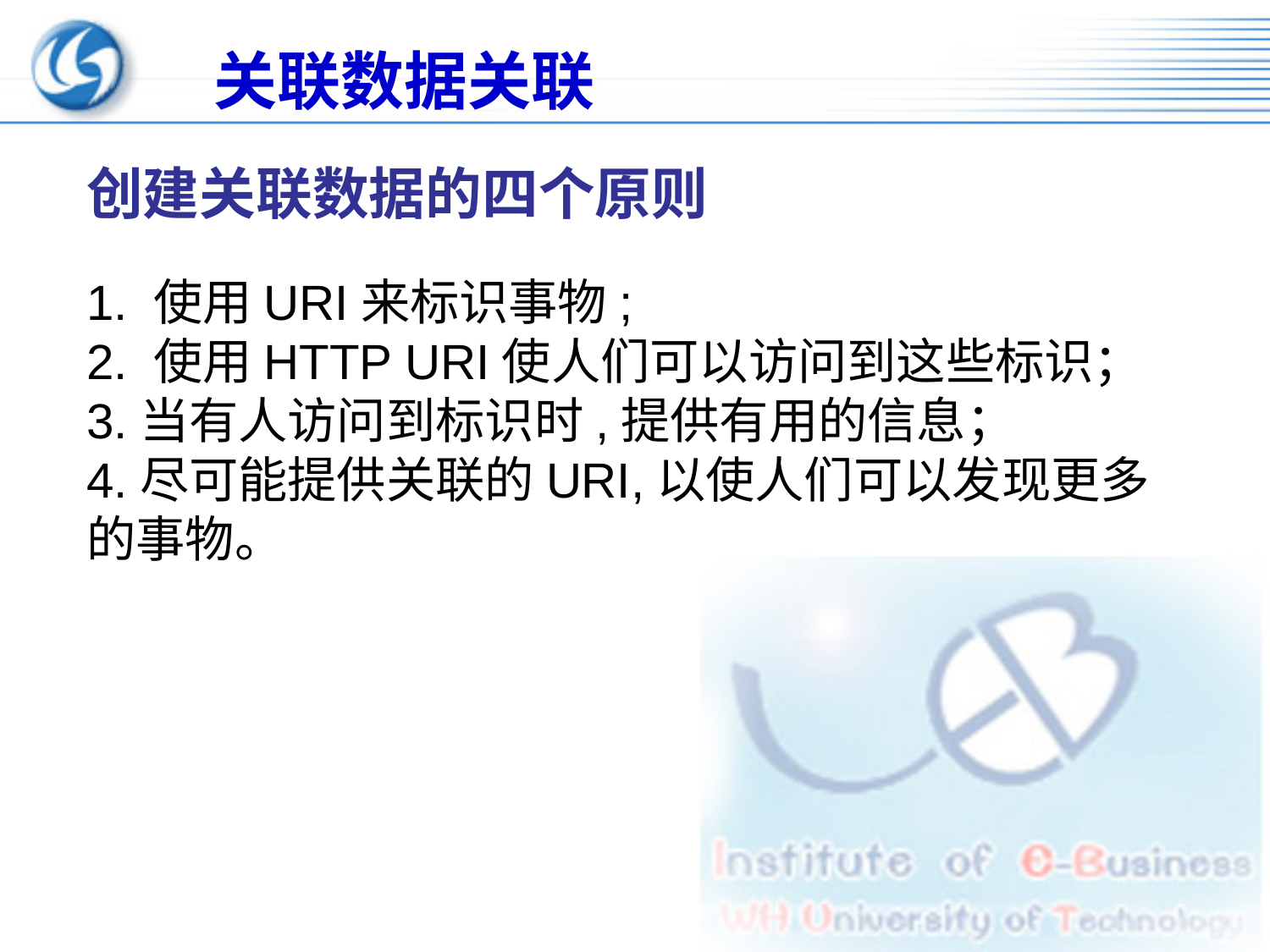

# 关联数据关联
创建关联数据的四个原则
1. 使用URI来标识事物;
2. 使用HTTP URI使人们可以访问到这些标识；
3.当有人访问到标识时,提供有用的信息；
4.尽可能提供关联的URI,以使人们可以发现更多的事物。